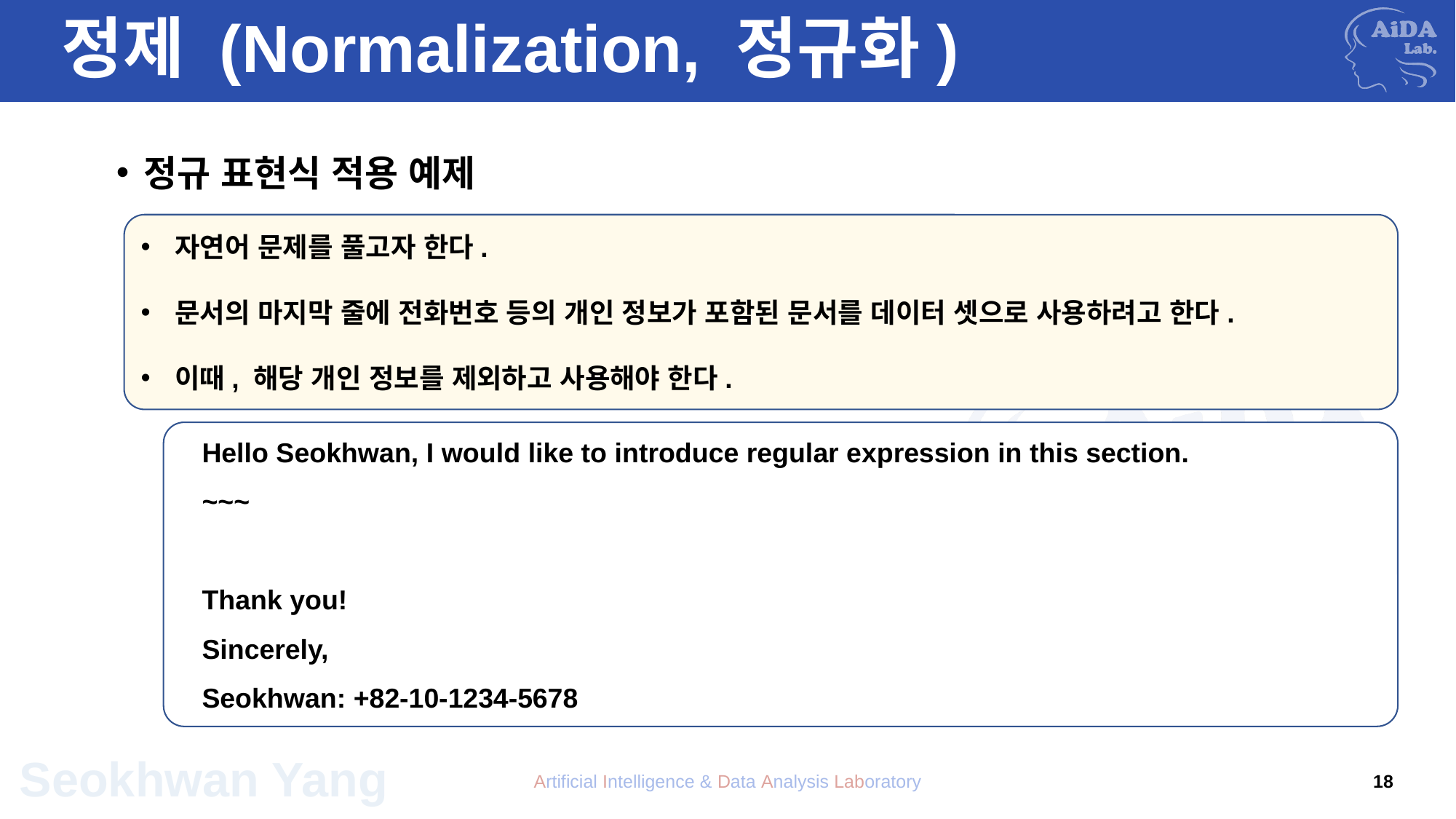

# 정제 (Normalization, 정규화)
정규 표현식 적용 예제
자연어 문제를 풀고자 한다.
문서의 마지막 줄에 전화번호 등의 개인 정보가 포함된 문서를 데이터 셋으로 사용하려고 한다.
이때, 해당 개인 정보를 제외하고 사용해야 한다.
Hello Seokhwan, I would like to introduce regular expression in this section.
~~~

Thank you!
Sincerely,
Seokhwan: +82-10-1234-5678
Artificial Intelligence & Data Analysis Laboratory
18